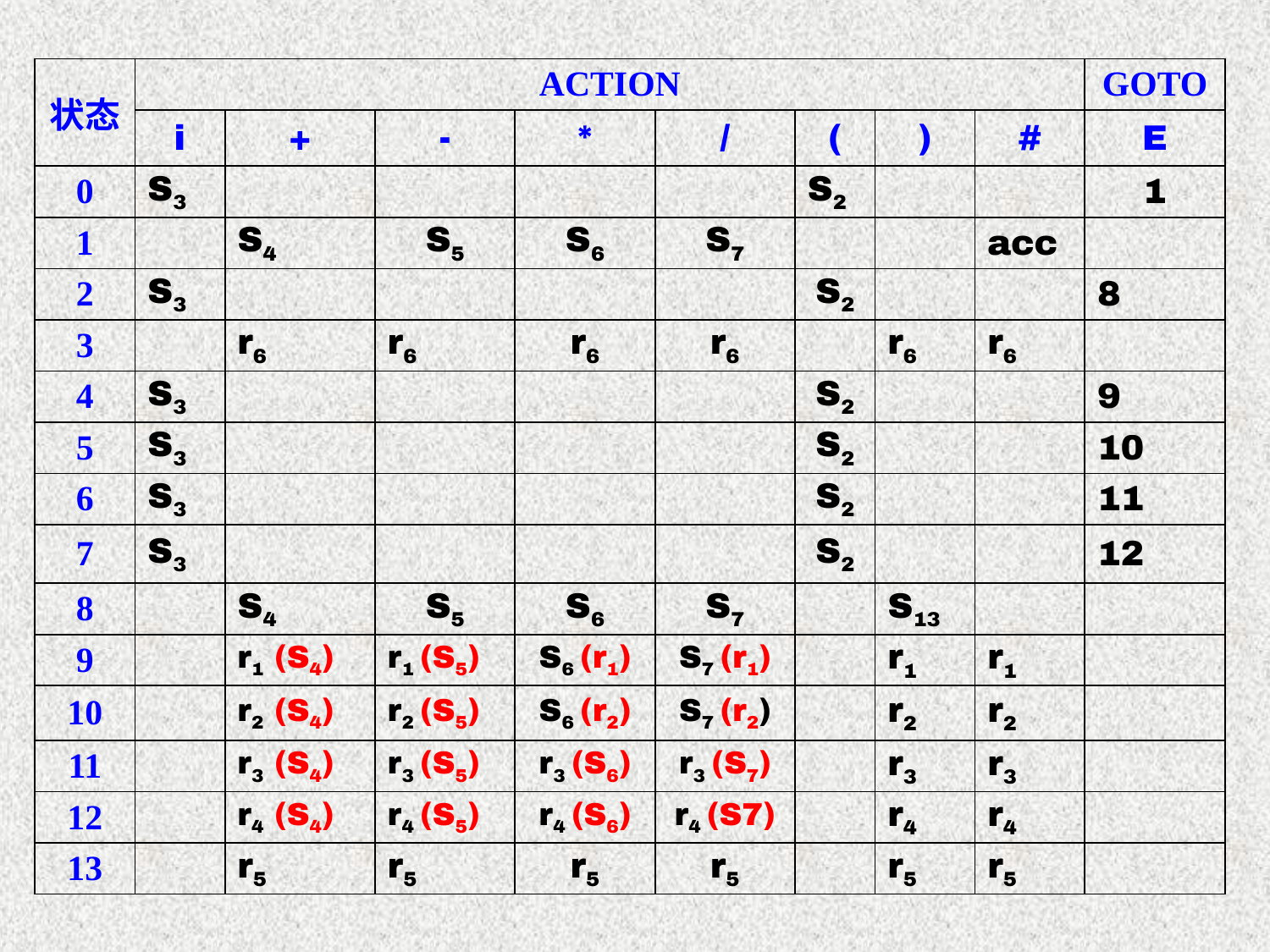

| 状态 | ACTION |  |  |  |  |  |  |  | GOTO |
| --- | --- | --- | --- | --- | --- | --- | --- | --- | --- |
|  | i | + | - | \* | / | ( | ) | # | E |
| 0 | S3 |  |  |  |  | S2 |  |  | 1 |
| 1 |  | S4 | S5 | S6 | S7 |  |  | acc |  |
| 2 | S3 |  |  |  |  | S2 |  |  | 8 |
| 3 |  | r6 | r6 | r6 | r6 |  | r6 | r6 |  |
| 4 | S3 |  |  |  |  | S2 |  |  | 9 |
| 5 | S3 |  |  |  |  | S2 |  |  | 10 |
| 6 | S3 |  |  |  |  | S2 |  |  | 11 |
| 7 | S3 |  |  |  |  | S2 |  |  | 12 |
| 8 |  | S4 | S5 | S6 | S7 |  | S13 |  |  |
| 9 |  | r1 (S4) | r1 (S5) | S6 (r1) | S7 (r1) |  | r1 | r1 |  |
| 10 |  | r2 (S4) | r2 (S5) | S6 (r2) | S7 (r2) |  | r2 | r2 |  |
| 11 |  | r3 (S4) | r3 (S5) | r3 (S6) | r3 (S7) |  | r3 | r3 |  |
| 12 |  | r4 (S4) | r4 (S5) | r4 (S6) | r4 (S7) |  | r4 | r4 |  |
| 13 |  | r5 | r5 | r5 | r5 |  | r5 | r5 |  |

142